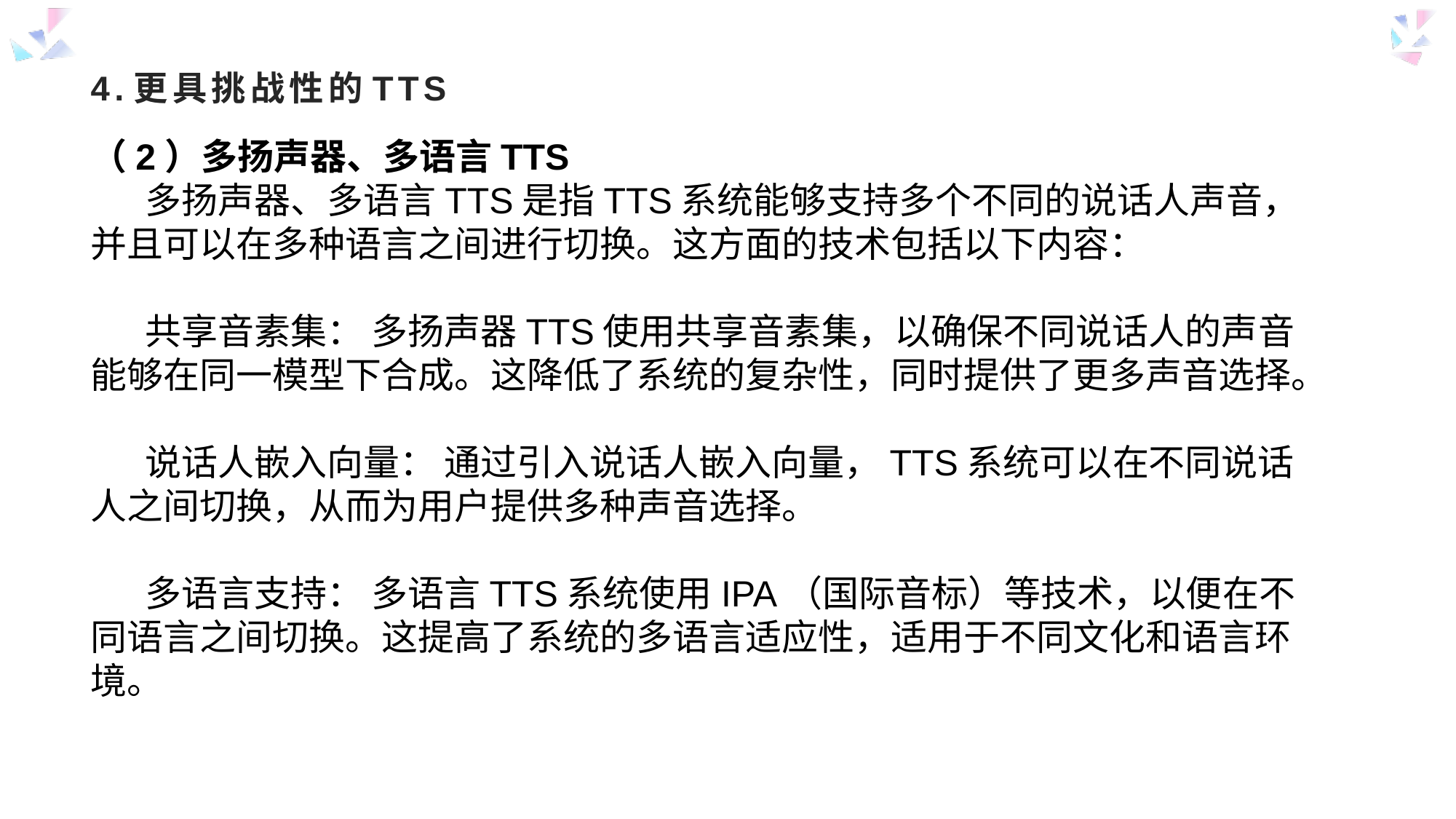

# 4.更具挑战性的TTS
（2）多扬声器、多语言TTS
多扬声器、多语言TTS是指TTS系统能够支持多个不同的说话人声音，并且可以在多种语言之间进行切换。这方面的技术包括以下内容：

共享音素集： 多扬声器TTS使用共享音素集，以确保不同说话人的声音能够在同一模型下合成。这降低了系统的复杂性，同时提供了更多声音选择。

说话人嵌入向量： 通过引入说话人嵌入向量，TTS系统可以在不同说话人之间切换，从而为用户提供多种声音选择。

多语言支持： 多语言TTS系统使用IPA（国际音标）等技术，以便在不同语言之间切换。这提高了系统的多语言适应性，适用于不同文化和语言环境。